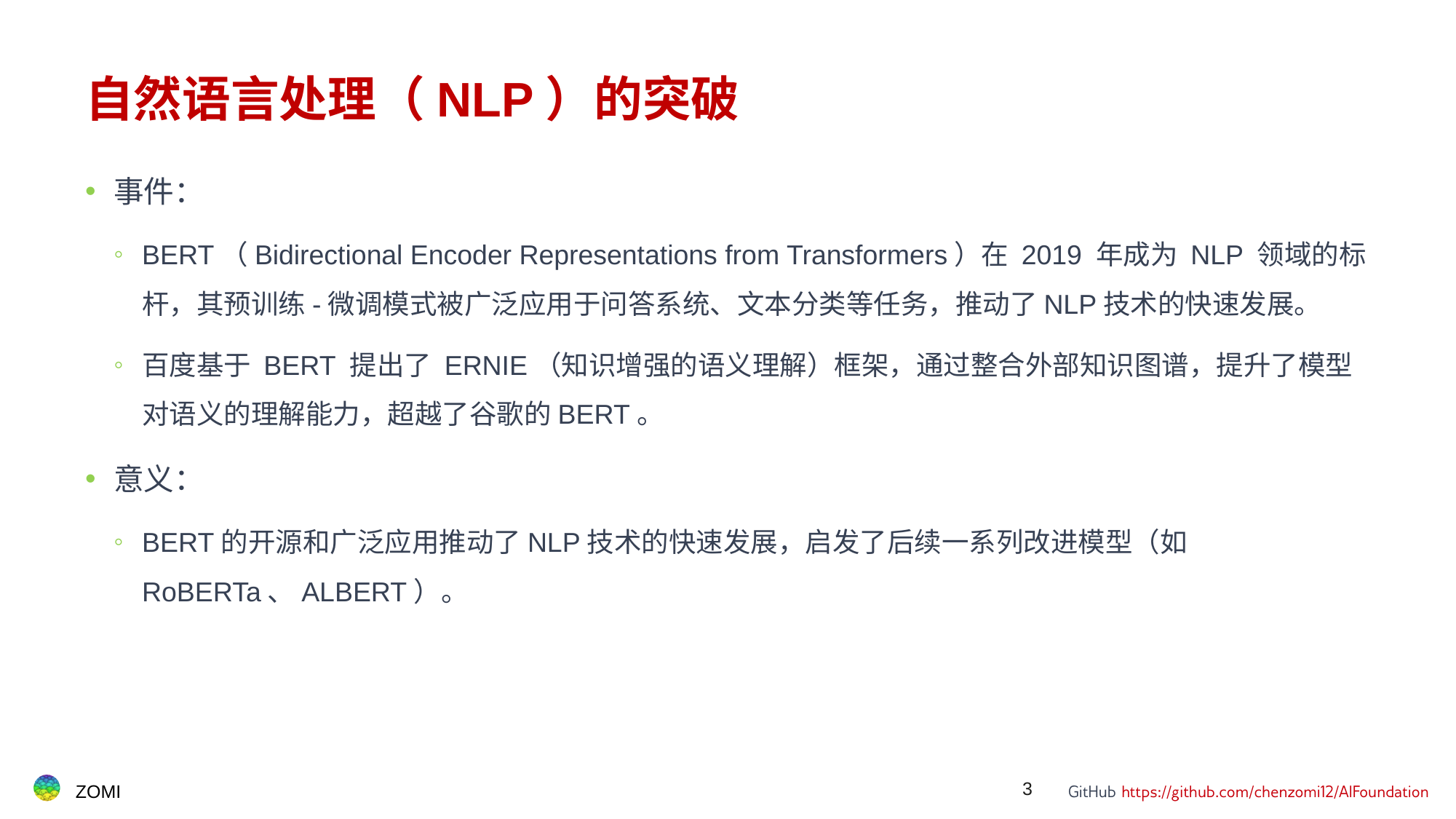

# 自然语言处理（NLP）的突破
事件：
BERT（Bidirectional Encoder Representations from Transformers）在 2019 年成为 NLP 领域的标杆，其预训练-微调模式被广泛应用于问答系统、文本分类等任务，推动了NLP技术的快速发展。
百度基于 BERT 提出了 ERNIE（知识增强的语义理解）框架，通过整合外部知识图谱，提升了模型对语义的理解能力，超越了谷歌的BERT。
意义：
BERT的开源和广泛应用推动了NLP技术的快速发展，启发了后续一系列改进模型（如RoBERTa、ALBERT）。